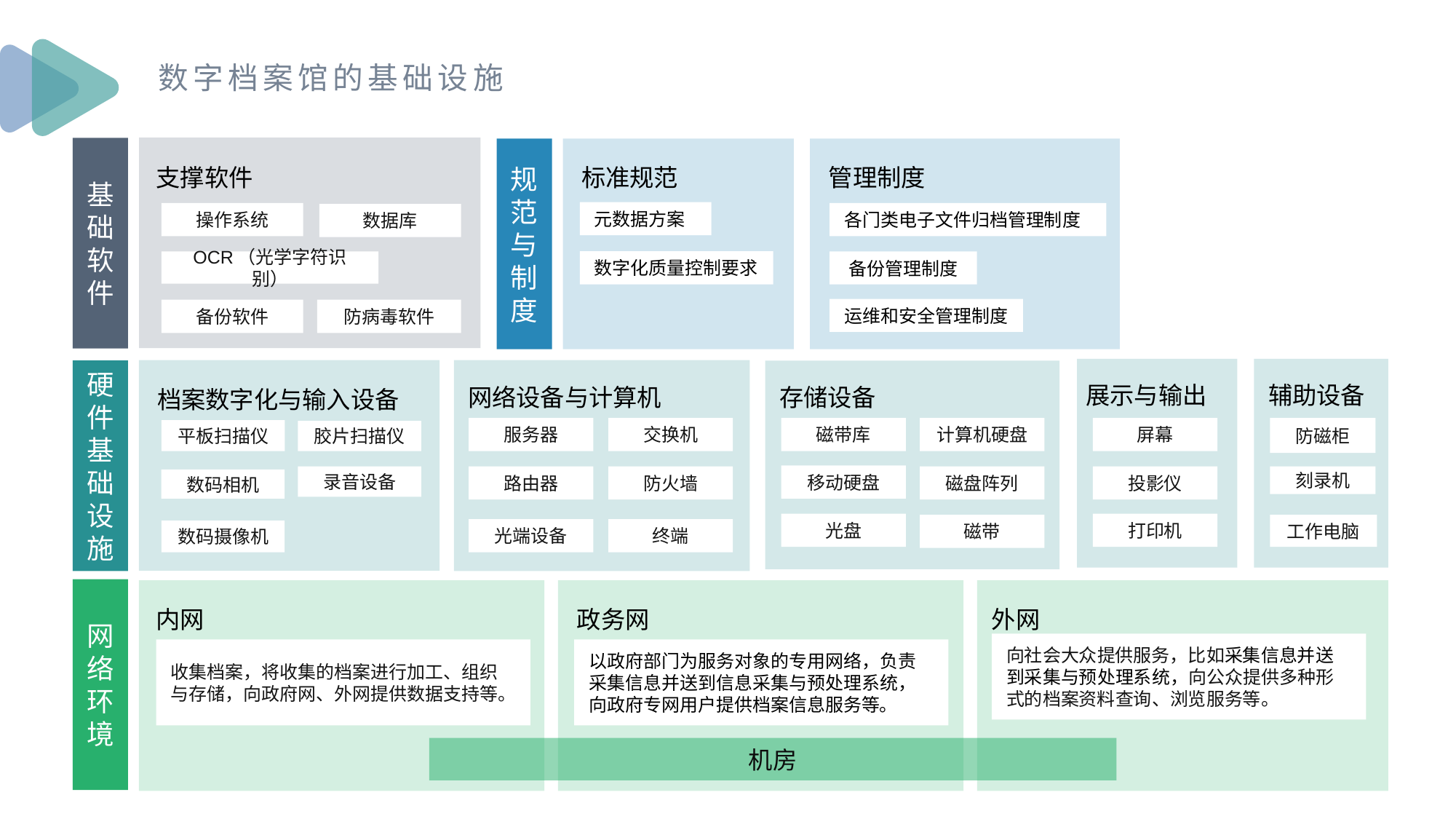

数字档案馆的基础设施

支撑软件
标准规范
管理制度
元数据方案
操作系统
各门类电子文件归档管理制度
数据库
基
础
软
件
规
范
与
制
度
数字化质量控制要求
备份管理制度
OCR（光学字符识别）
运维和安全管理制度
备份软件
防病毒软件

网络设备与计算机
存储设备
档案数字化与输入设备
平板扫描仪
硬
件
基
础
设
施

内网
政务网
外网
向社会大众提供服务，比如采集信息并送到采集与预处理系统，向公众提供多种形式的档案资料查询、浏览服务等。
收集档案，将收集的档案进行加工、组织与存储，向政府网、外网提供数据支持等。
以政府部门为服务对象的专用网络，负责采集信息并送到信息采集与预处理系统，向政府专网用户提供档案信息服务等。
网
络
环
境
展示与输出
辅助设备
服务器
交换机
磁带库
计算机硬盘
屏幕
防磁柜
胶片扫描仪
移动硬盘
录音设备
路由器
防火墙
磁盘阵列
投影仪
刻录机
数码相机
光盘
打印机
磁带
工作电脑
光端设备
终端
数码摄像机
机房